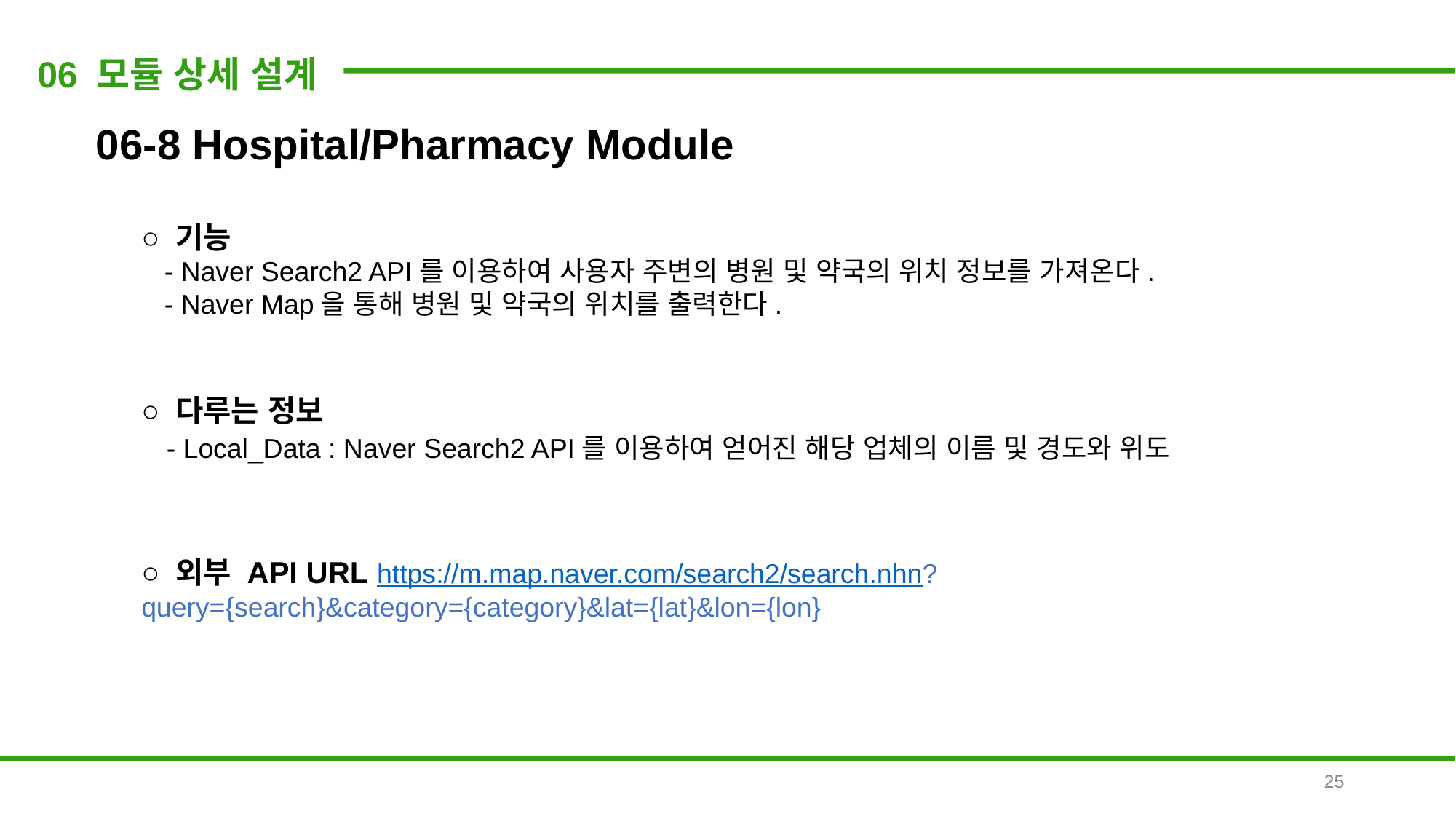

06 모듈 상세 설계

06-8 Hospital/Pharmacy Module
○ 기능
   - Naver Search2 API를 이용하여 사용자 주변의 병원 및 약국의 위치 정보를 가져온다.
   - Naver Map을 통해 병원 및 약국의 위치를 출력한다.
○ 다루는 정보
   - Local_Data : Naver Search2 API를 이용하여 얻어진 해당 업체의 이름 및 경도와 위도
○ 외부 API URL https://m.map.naver.com/search2/search.nhn?query={search}&category={category}&lat={lat}&lon={lon}

25